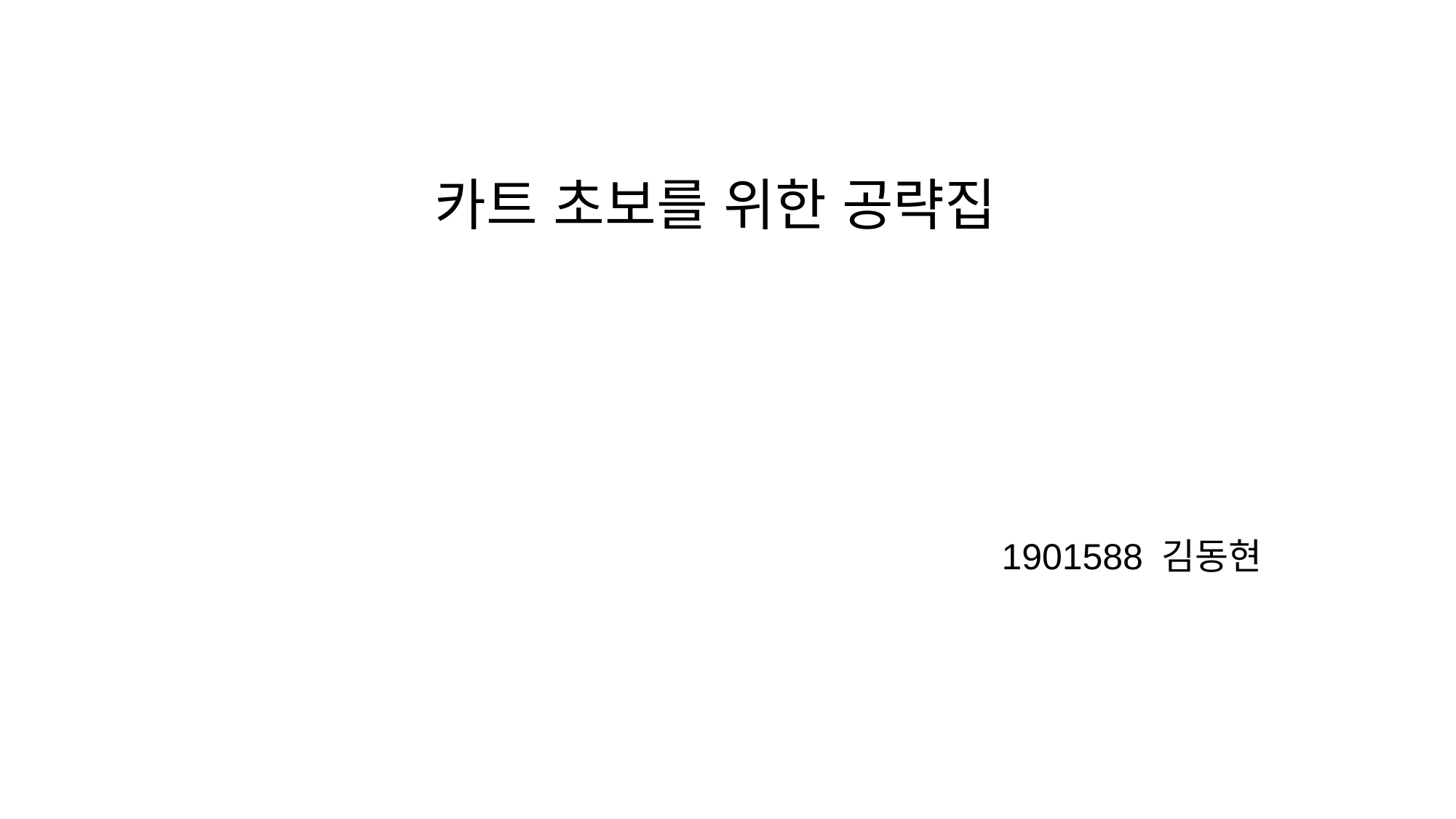

# 카트 초보를 위한 공략집
1901588 김동현